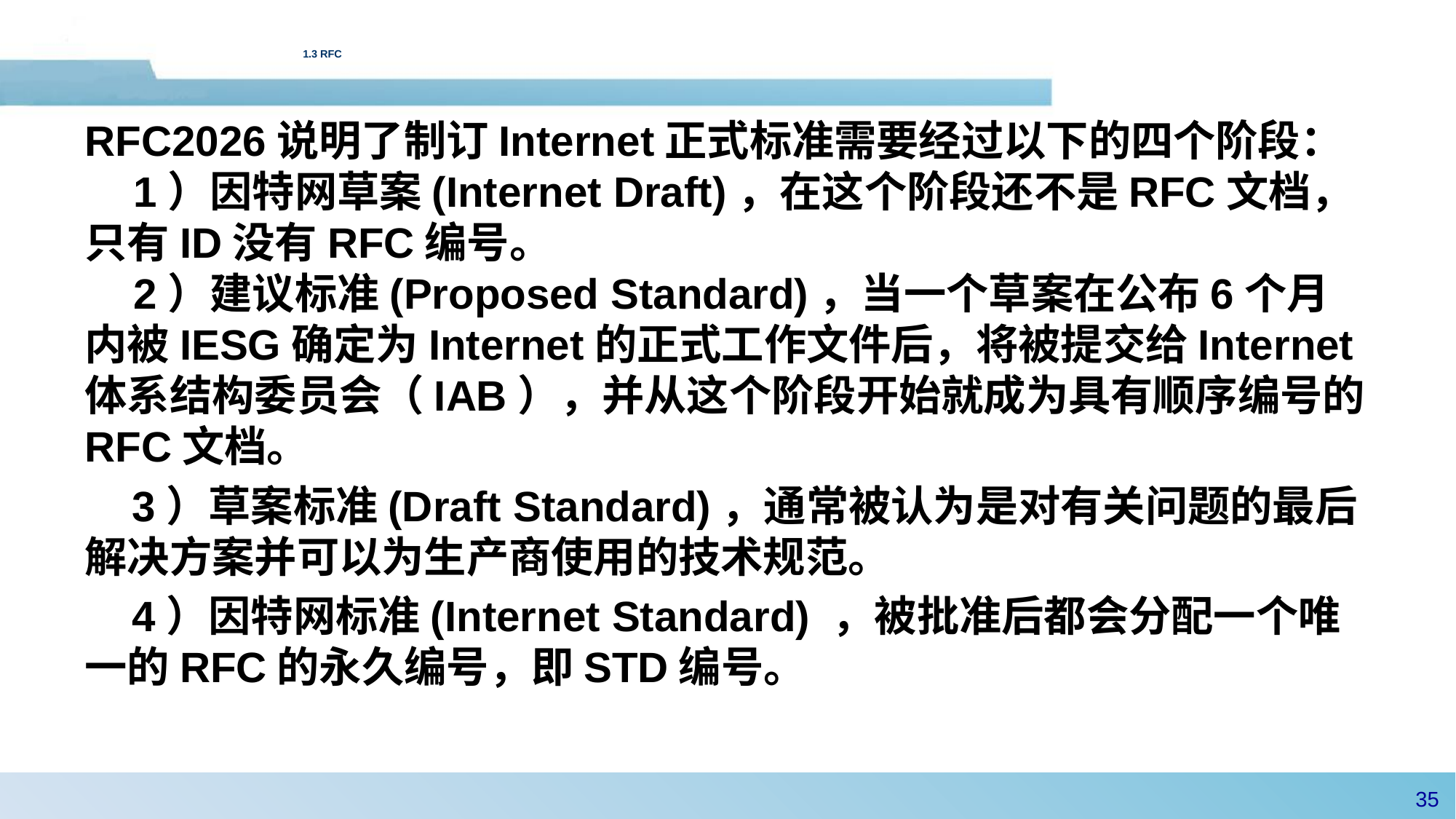

# 1.3 RFC
RFC2026说明了制订Internet正式标准需要经过以下的四个阶段：
    1）因特网草案(Internet Draft)，在这个阶段还不是RFC文档，只有ID没有RFC编号。
    2）建议标准(Proposed Standard)，当一个草案在公布6个月内被IESG确定为Internet的正式工作文件后，将被提交给Internet体系结构委员会（IAB），并从这个阶段开始就成为具有顺序编号的RFC文档。
    3）草案标准(Draft Standard)，通常被认为是对有关问题的最后解决方案并可以为生产商使用的技术规范。
    4）因特网标准(Internet Standard) ，被批准后都会分配一个唯一的RFC的永久编号，即STD编号。
35